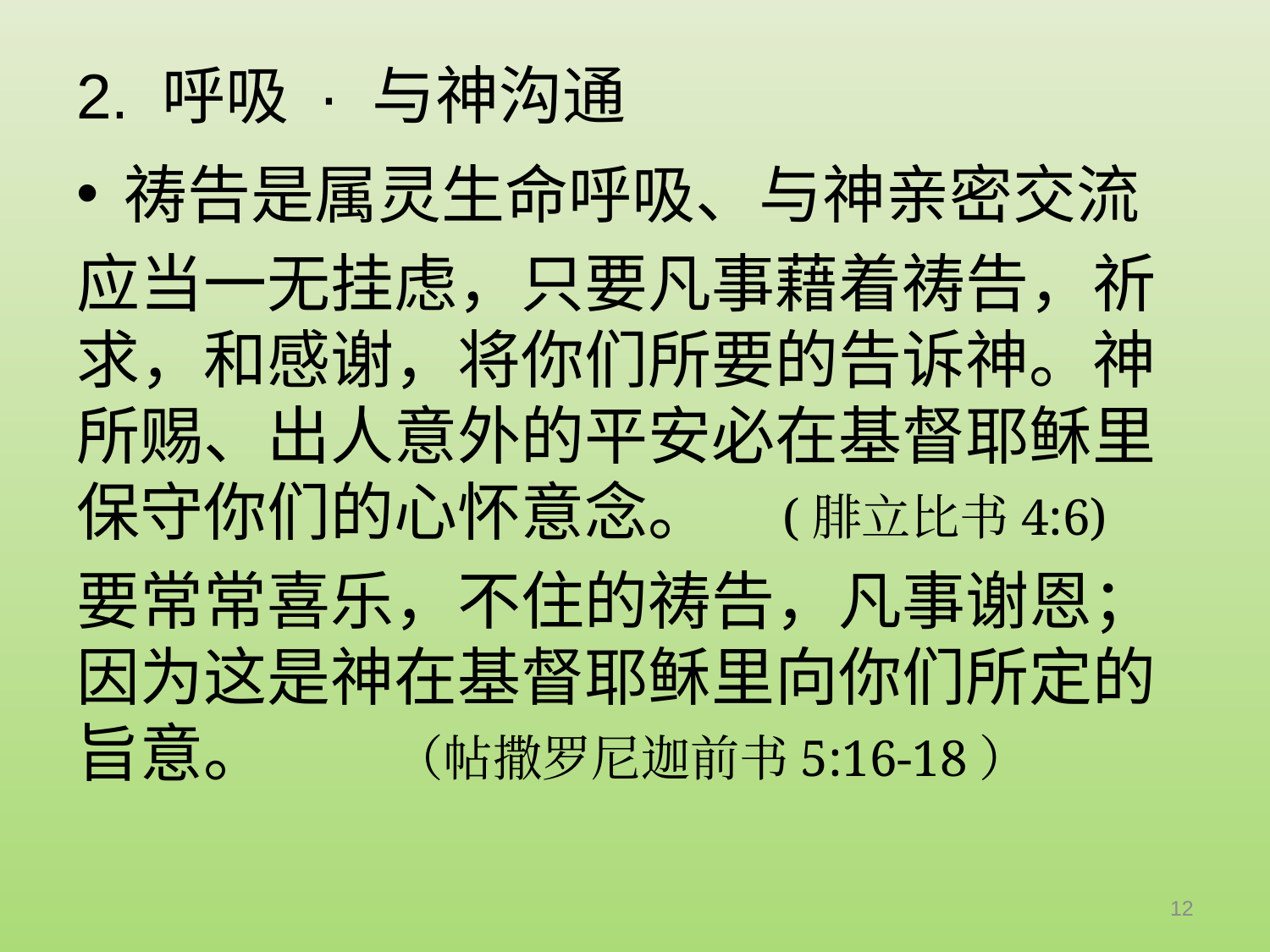

# 2. 呼吸 · 与神沟通
祷告是属灵生命呼吸、与神亲密交流
应当一无挂虑，只要凡事藉着祷告，祈求，和感谢，将你们所要的告诉神。神所赐、出人意外的平安必在基督耶稣里保守你们的心怀意念。    (腓立比书4:6)
要常常喜乐，不住的祷告，凡事谢恩；因为这是神在基督耶稣里向你们所定的旨意。         （帖撒罗尼迦前书5:16-18）
12